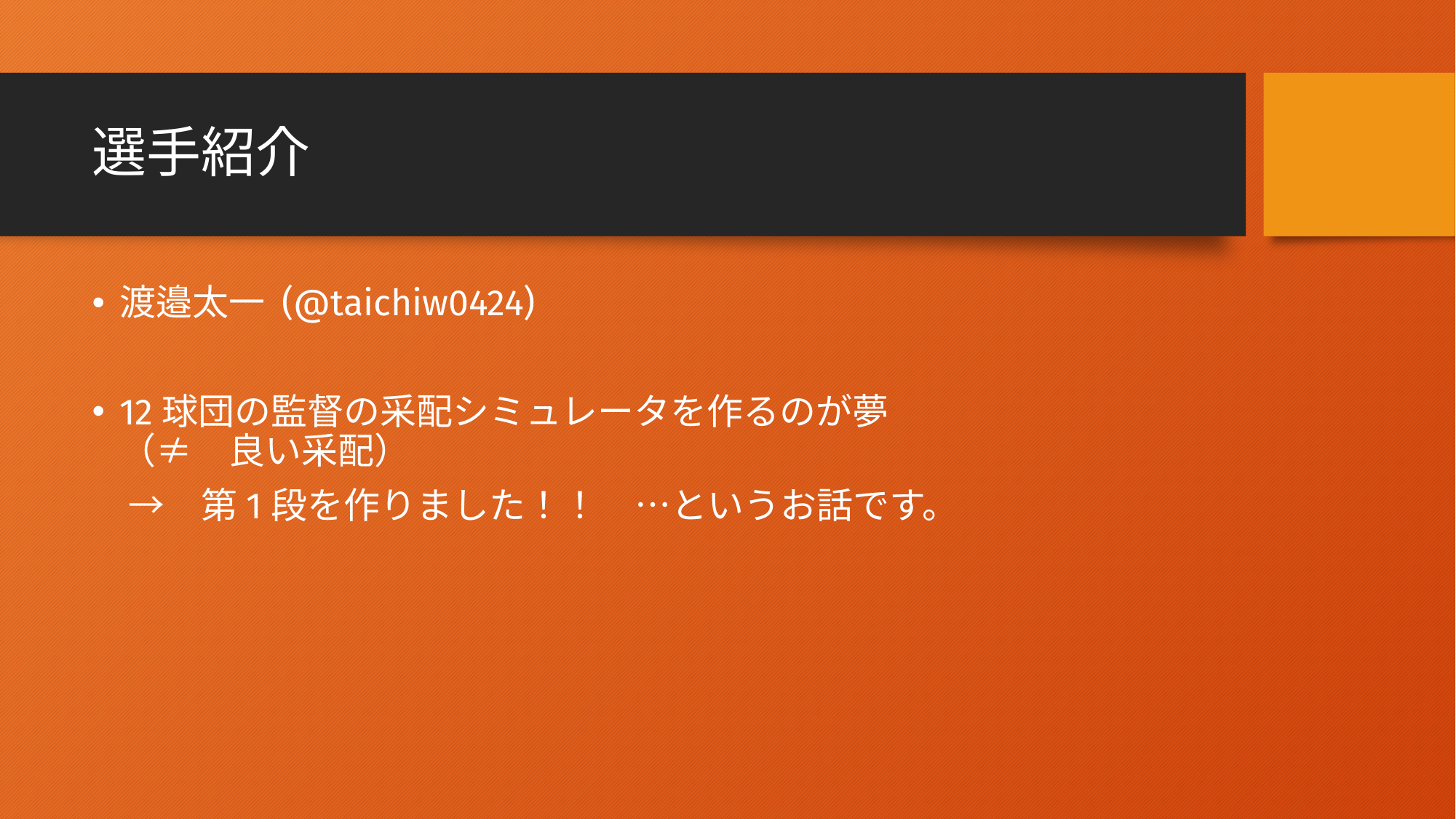

# 選手紹介
渡邉太一 (@taichiw0424)

12球団の監督の采配シミュレータを作るのが夢
（≠　良い采配）
　→　第1段を作りました！！　…というお話です。